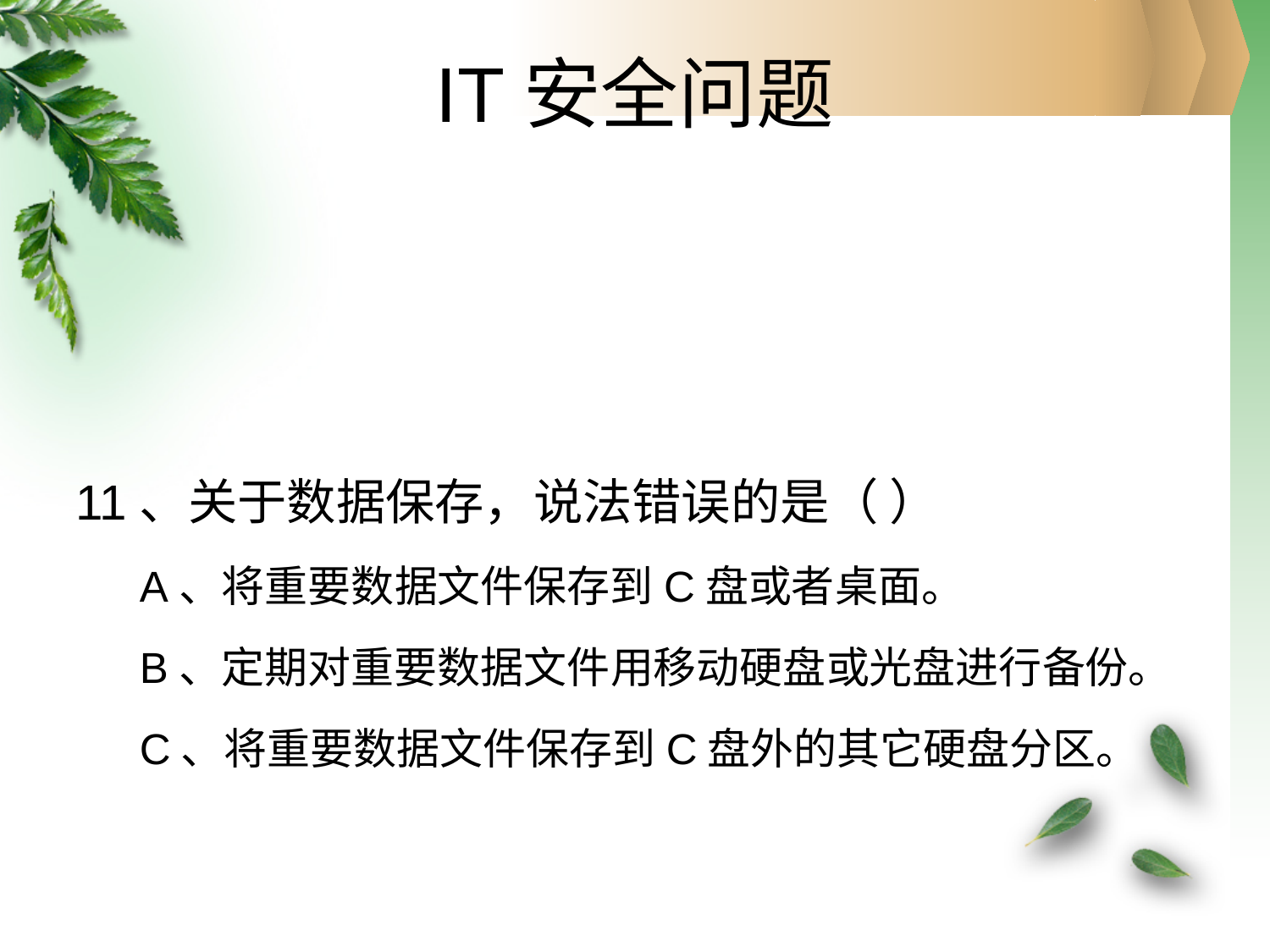

# IT安全问题
11、关于数据保存，说法错误的是（ ）
A、将重要数据文件保存到C盘或者桌面。
B、定期对重要数据文件用移动硬盘或光盘进行备份。
C、将重要数据文件保存到C盘外的其它硬盘分区。

71